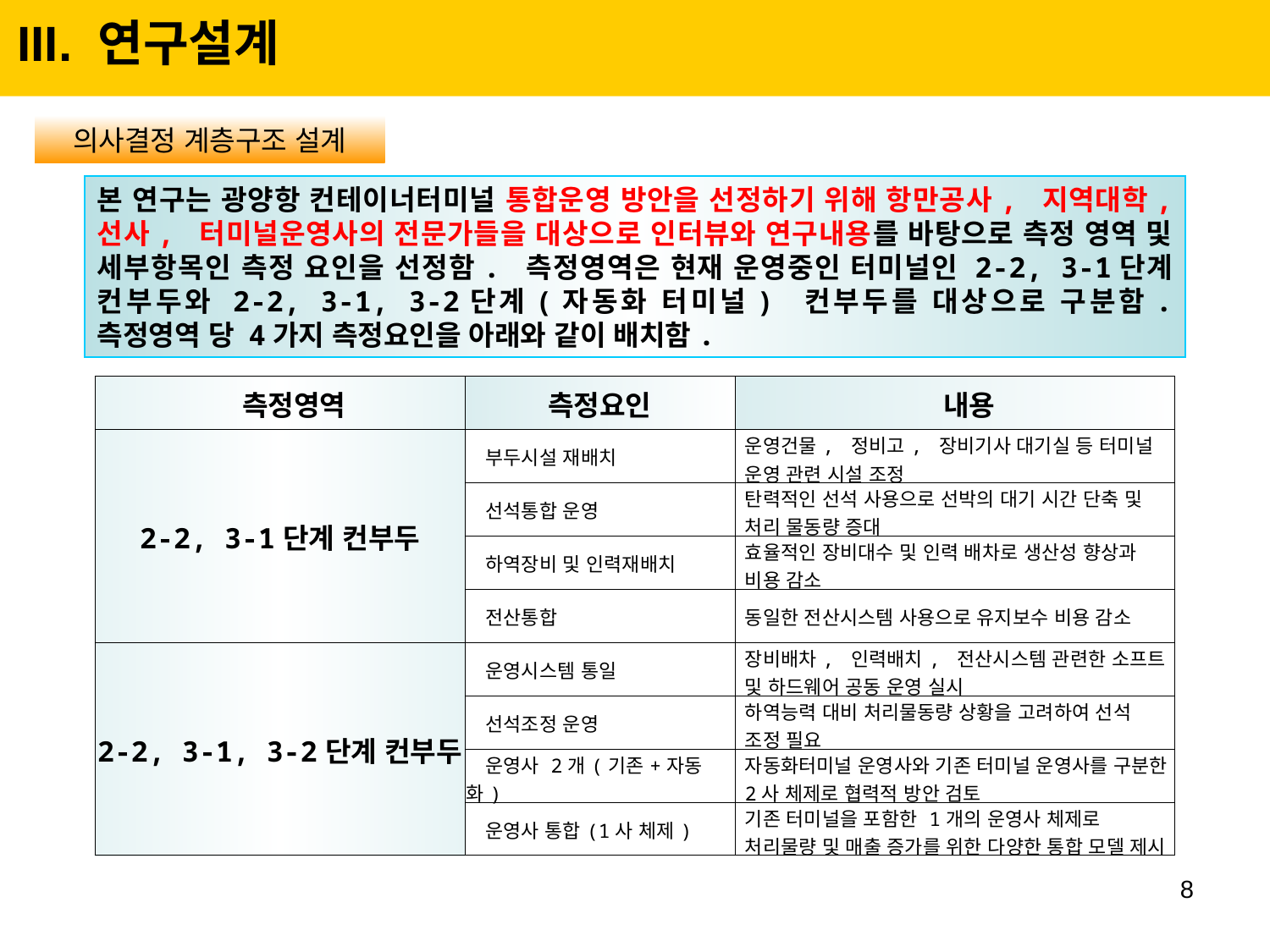

III. 연구설계
의사결정 계층구조 설계
본 연구는 광양항 컨테이너터미널 통합운영 방안을 선정하기 위해 항만공사, 지역대학, 선사, 터미널운영사의 전문가들을 대상으로 인터뷰와 연구내용를 바탕으로 측정 영역 및 세부항목인 측정 요인을 선정함. 측정영역은 현재 운영중인 터미널인 2-2, 3-1단계 컨부두와 2-2, 3-1, 3-2단계(자동화 터미널) 컨부두를 대상으로 구분함. 측정영역 당 4가지 측정요인을 아래와 같이 배치함.
| 측정영역 | 측정요인 | 내용 |
| --- | --- | --- |
| 2-2, 3-1단계 컨부두 | 부두시설 재배치 | 운영건물, 정비고, 장비기사 대기실 등 터미널 운영 관련 시설 조정 |
|  | 선석통합 운영 | 탄력적인 선석 사용으로 선박의 대기 시간 단축 및 처리 물동량 증대 |
|  | 하역장비 및 인력재배치 | 효율적인 장비대수 및 인력 배차로 생산성 향상과 비용 감소 |
|  | 전산통합 | 동일한 전산시스템 사용으로 유지보수 비용 감소 |
| 2-2, 3-1, 3-2단계 컨부두 | 운영시스템 통일 | 장비배차, 인력배치, 전산시스템 관련한 소프트 및 하드웨어 공동 운영 실시 |
|  | 선석조정 운영 | 하역능력 대비 처리물동량 상황을 고려하여 선석 조정 필요 |
|  | 운영사 2개(기존+자동화) | 자동화터미널 운영사와 기존 터미널 운영사를 구분한 2사 체제로 협력적 방안 검토 |
|  | 운영사 통합(1사 체제) | 기존 터미널을 포함한 1개의 운영사 체제로 처리물량 및 매출 증가를 위한 다양한 통합 모델 제시 |
8